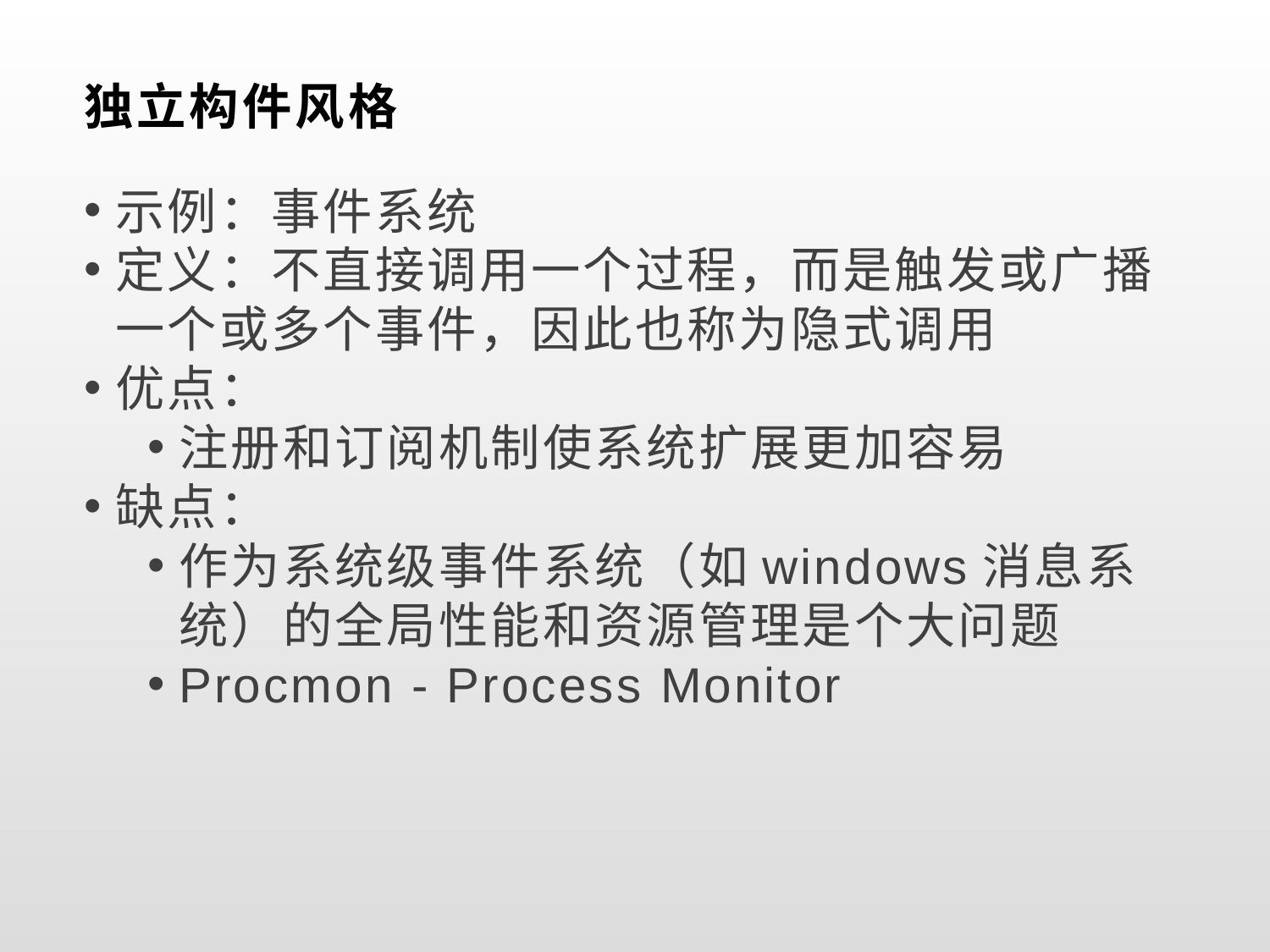

# 独立构件风格
示例：事件系统
定义：不直接调用一个过程，而是触发或广播一个或多个事件，因此也称为隐式调用
优点：
注册和订阅机制使系统扩展更加容易
缺点：
作为系统级事件系统（如windows消息系统）的全局性能和资源管理是个大问题
Procmon - Process Monitor